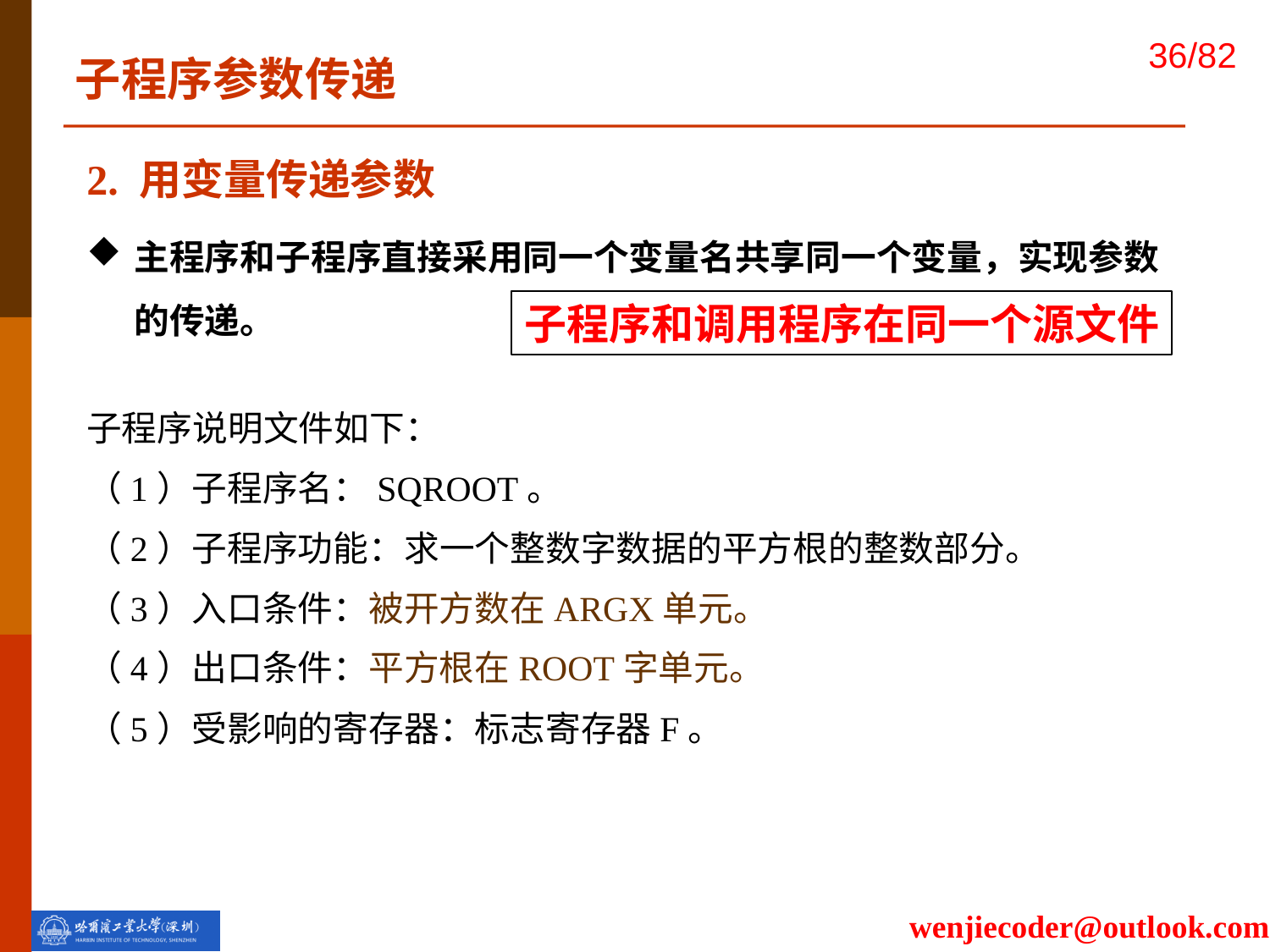

子程序参数传递
2. 用变量传递参数
主程序和子程序直接采用同一个变量名共享同一个变量，实现参数的传递。

子程序说明文件如下：
（1）子程序名：SQROOT。
（2）子程序功能：求一个整数字数据的平方根的整数部分。
（3）入口条件：被开方数在ARGX单元。
（4）出口条件：平方根在ROOT字单元。
（5）受影响的寄存器：标志寄存器F。

子程序和调用程序在同一个源文件